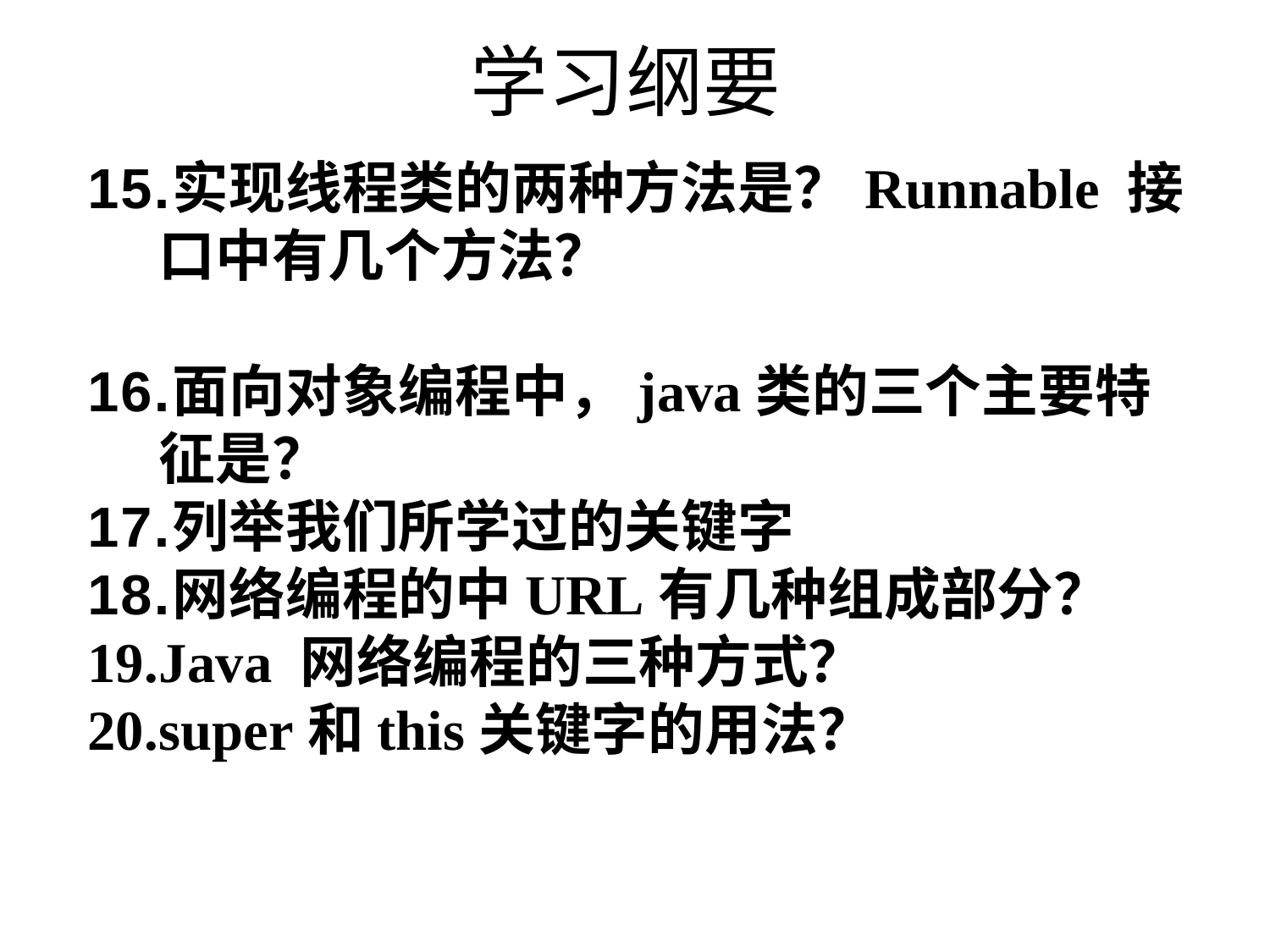

学习纲要
实现线程类的两种方法是？Runnable 接口中有几个方法？

面向对象编程中，java类的三个主要特征是？
列举我们所学过的关键字
网络编程的中URL有几种组成部分？
Java 网络编程的三种方式？
super和this关键字的用法？